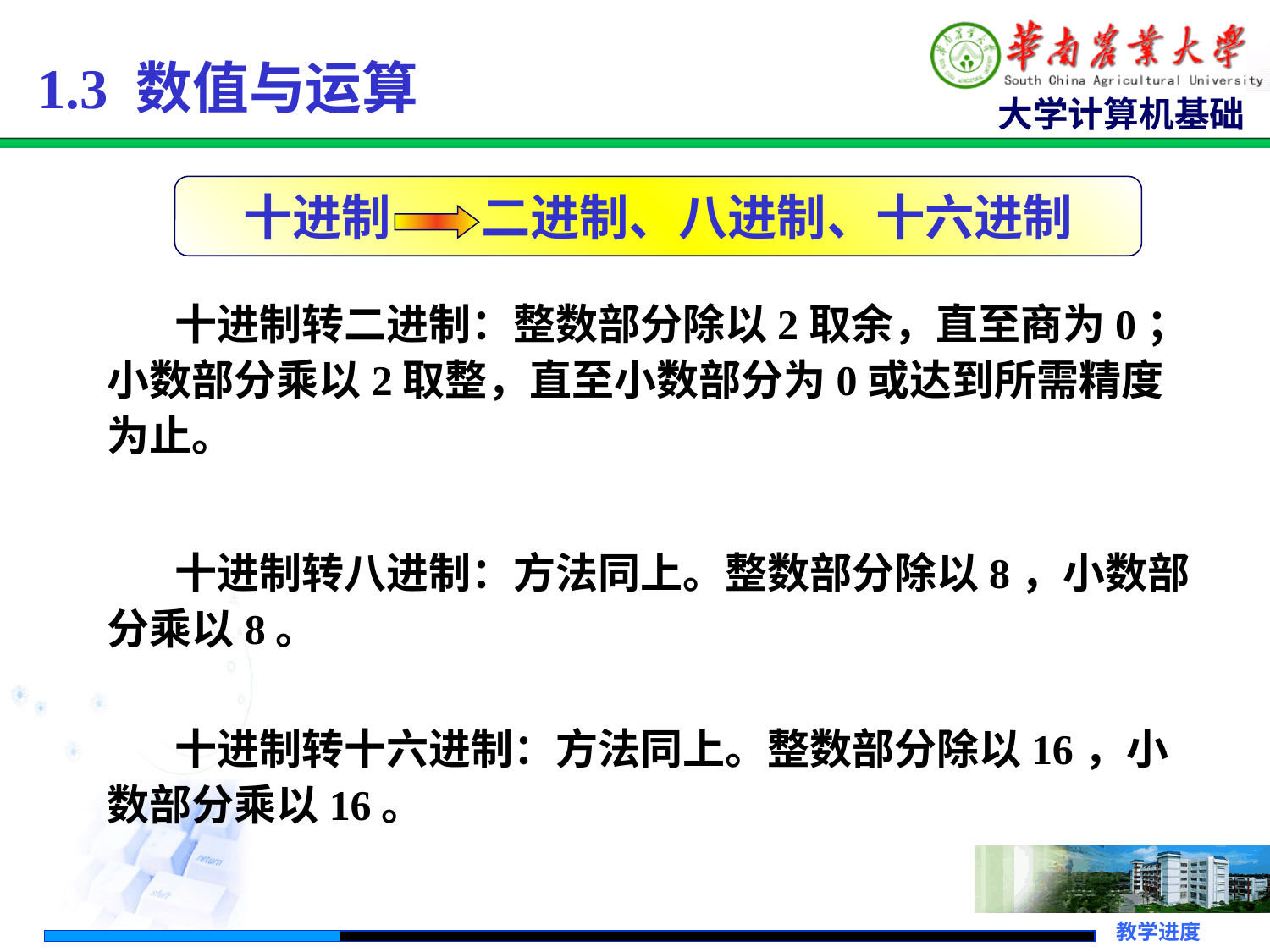

1.3 数值与运算
十进制        二进制、八进制、十六进制

      十进制转二进制：整数部分除以2取余，直至商为0；小数部分乘以2取整，直至小数部分为0或达到所需精度为止。

      十进制转八进制：方法同上。整数部分除以8，小数部分乘以8。

      十进制转十六进制：方法同上。整数部分除以16，小数部分乘以16。